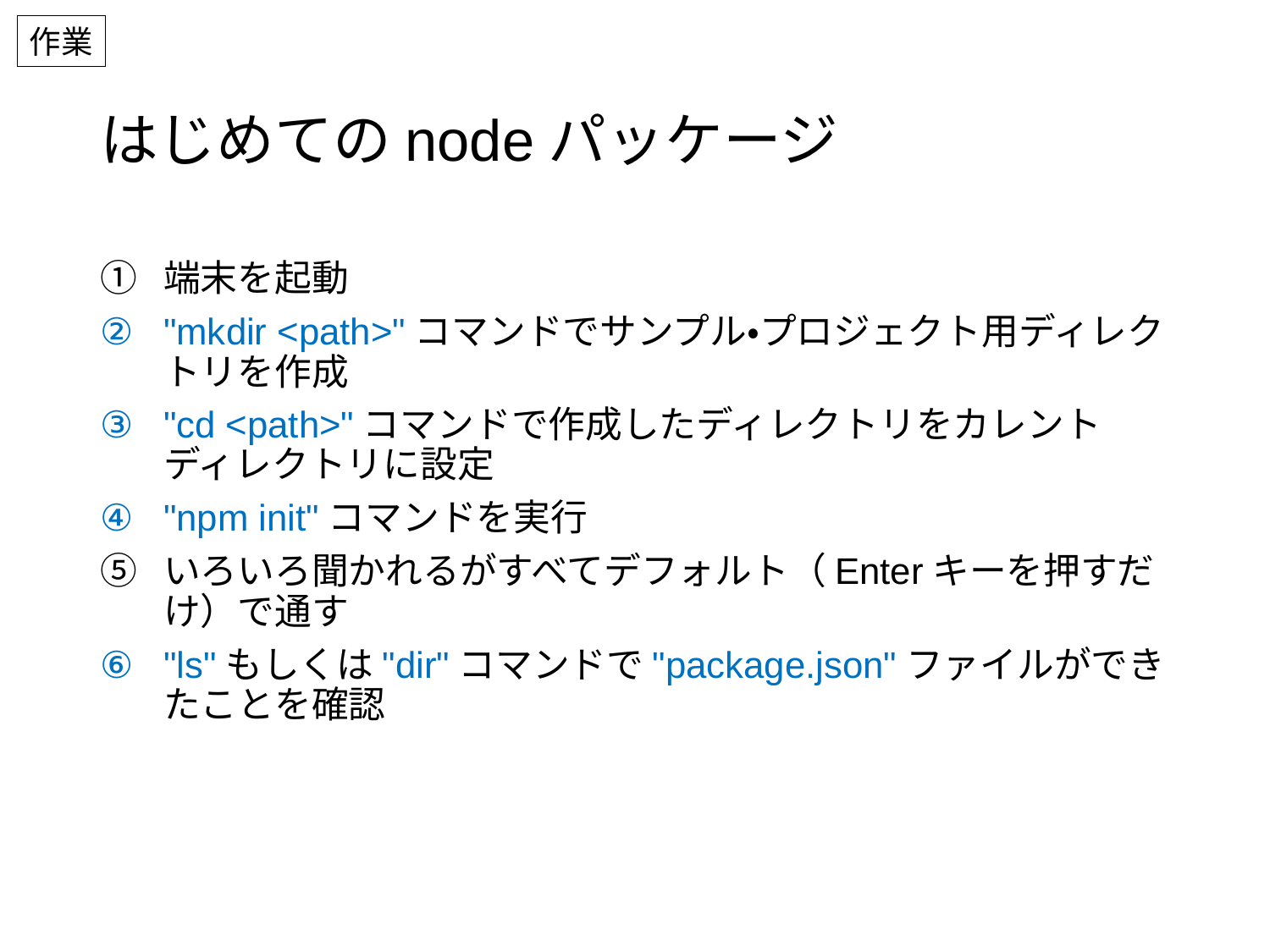

作業
# はじめてのnodeパッケージ
端末を起動
"mkdir <path>"コマンドでサンプル・プロジェクト用ディレクトリを作成
"cd <path>"コマンドで作成したディレクトリをカレントディレクトリに設定
"npm init"コマンドを実行
いろいろ聞かれるがすべてデフォルト（Enterキーを押すだけ）で通す
"ls"もしくは"dir"コマンドで"package.json"ファイルができたことを確認